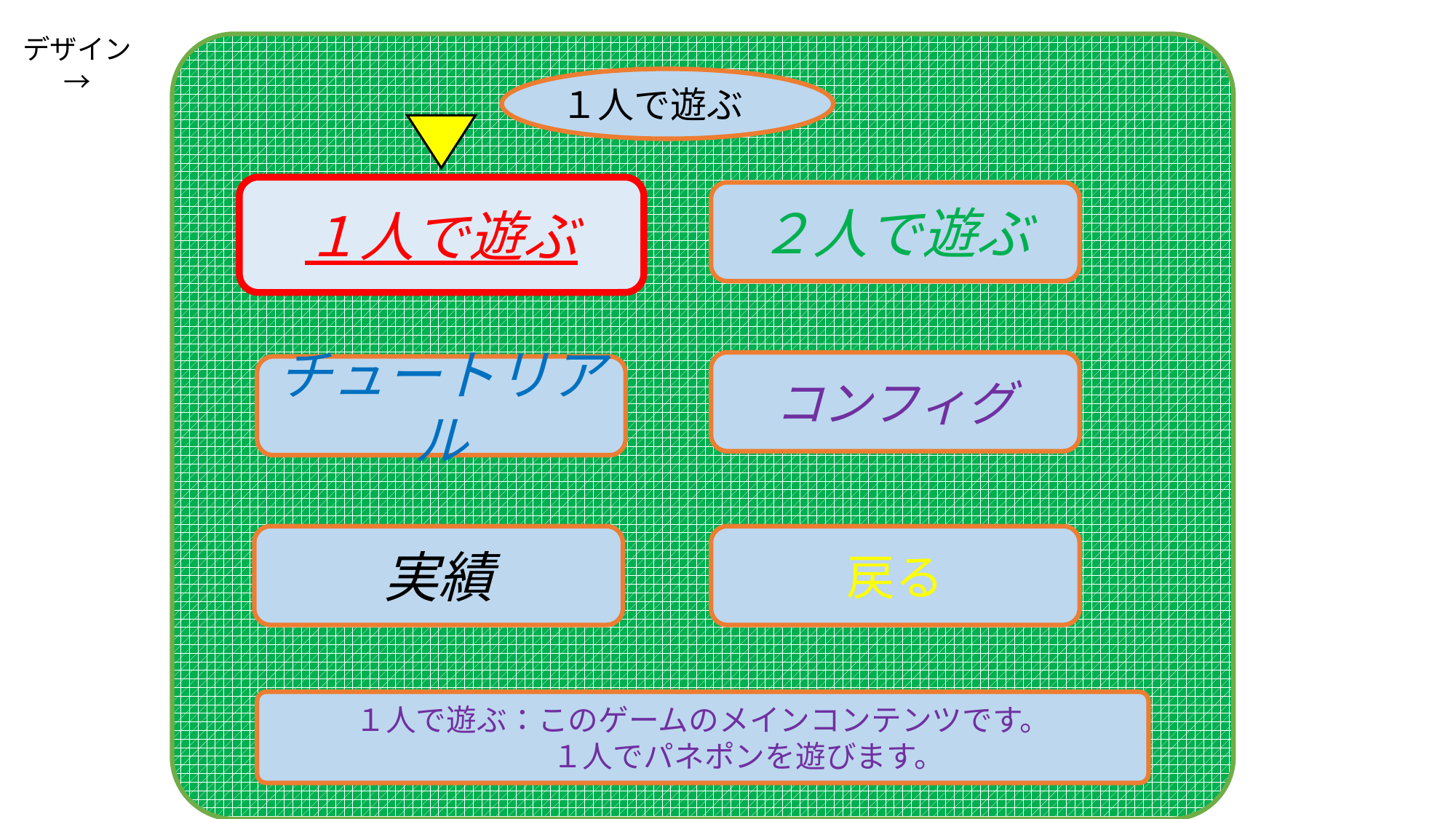

デザイン→

１人で遊ぶ

１人で遊ぶ
２人で遊ぶ
コンフィグ
チュートリアル
実績
戻る
１人で遊ぶ：このゲームのメインコンテンツです。
　　　１人でパネポンを遊びます。